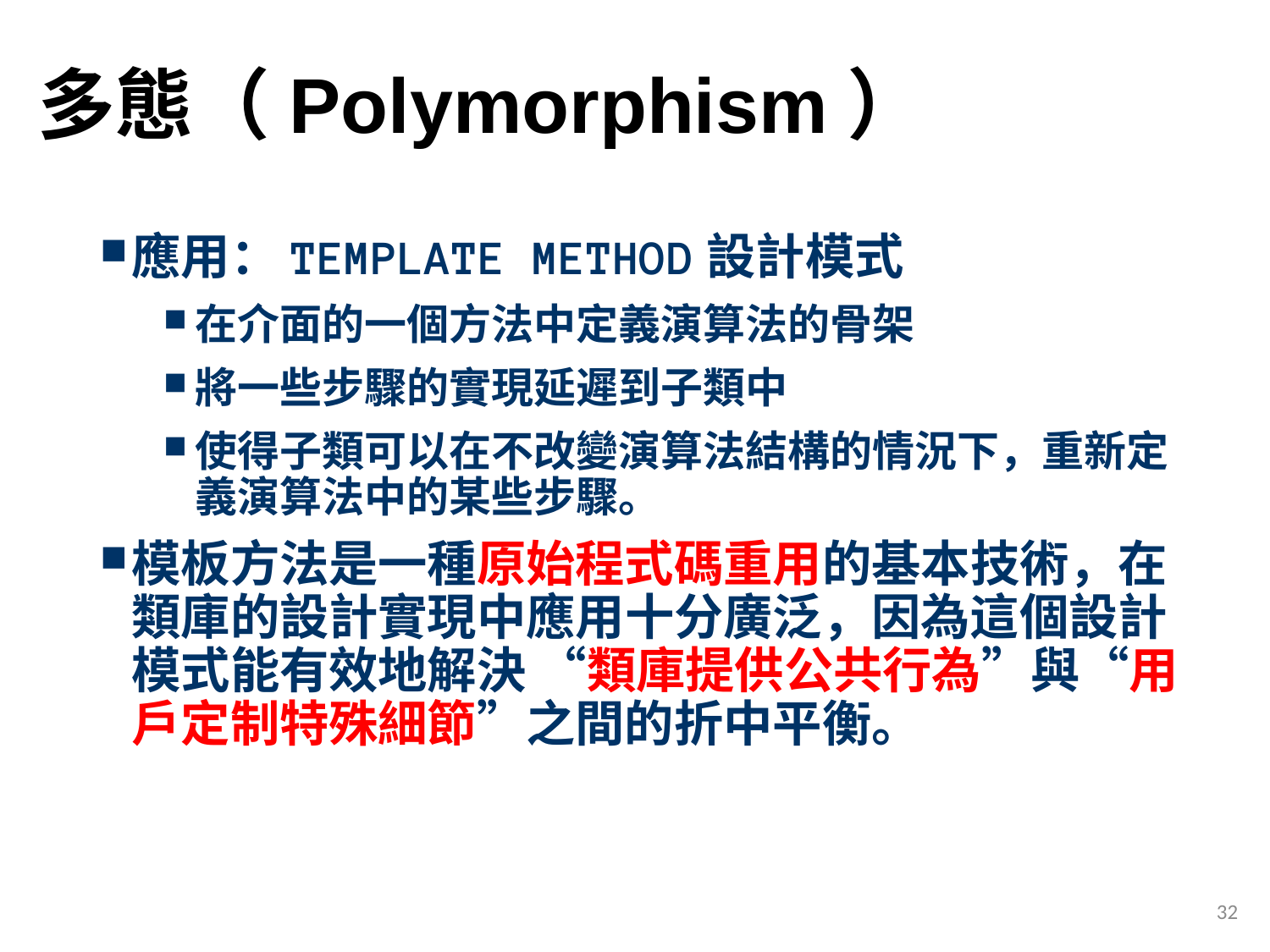

# 多態（Polymorphism）
應用：TEMPLATE METHOD設計模式
在介面的一個方法中定義演算法的骨架
將一些步驟的實現延遲到子類中
使得子類可以在不改變演算法結構的情況下，重新定義演算法中的某些步驟。
模板方法是一種原始程式碼重用的基本技術，在類庫的設計實現中應用十分廣泛，因為這個設計模式能有效地解決 “類庫提供公共行為”與“用戶定制特殊細節”之間的折中平衡。

32